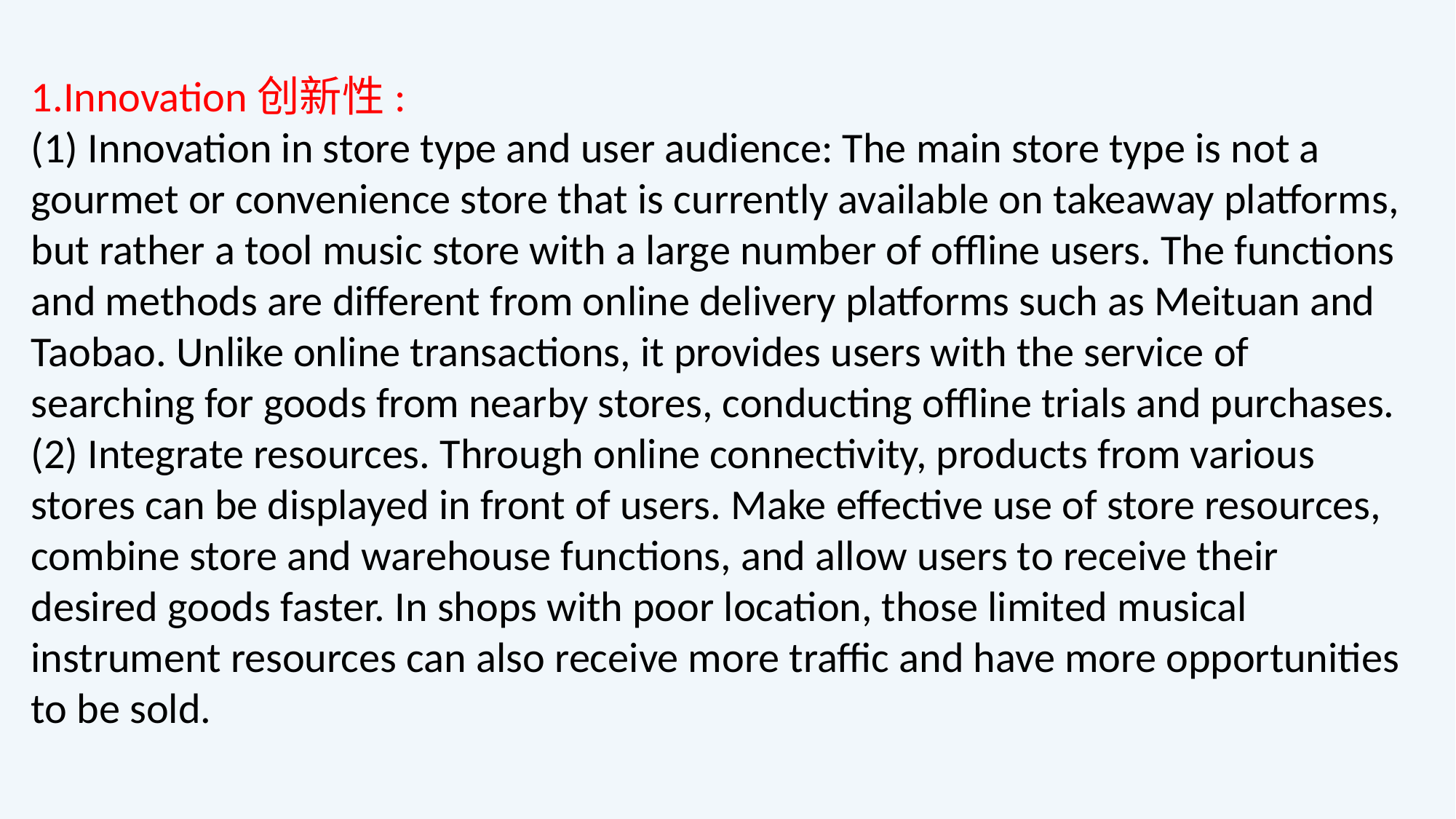

1.Innovation创新性:
(1) Innovation in store type and user audience: The main store type is not a gourmet or convenience store that is currently available on takeaway platforms, but rather a tool music store with a large number of offline users. The functions and methods are different from online delivery platforms such as Meituan and Taobao. Unlike online transactions, it provides users with the service of searching for goods from nearby stores, conducting offline trials and purchases.
(2) Integrate resources. Through online connectivity, products from various stores can be displayed in front of users. Make effective use of store resources, combine store and warehouse functions, and allow users to receive their desired goods faster. In shops with poor location, those limited musical instrument resources can also receive more traffic and have more opportunities to be sold.